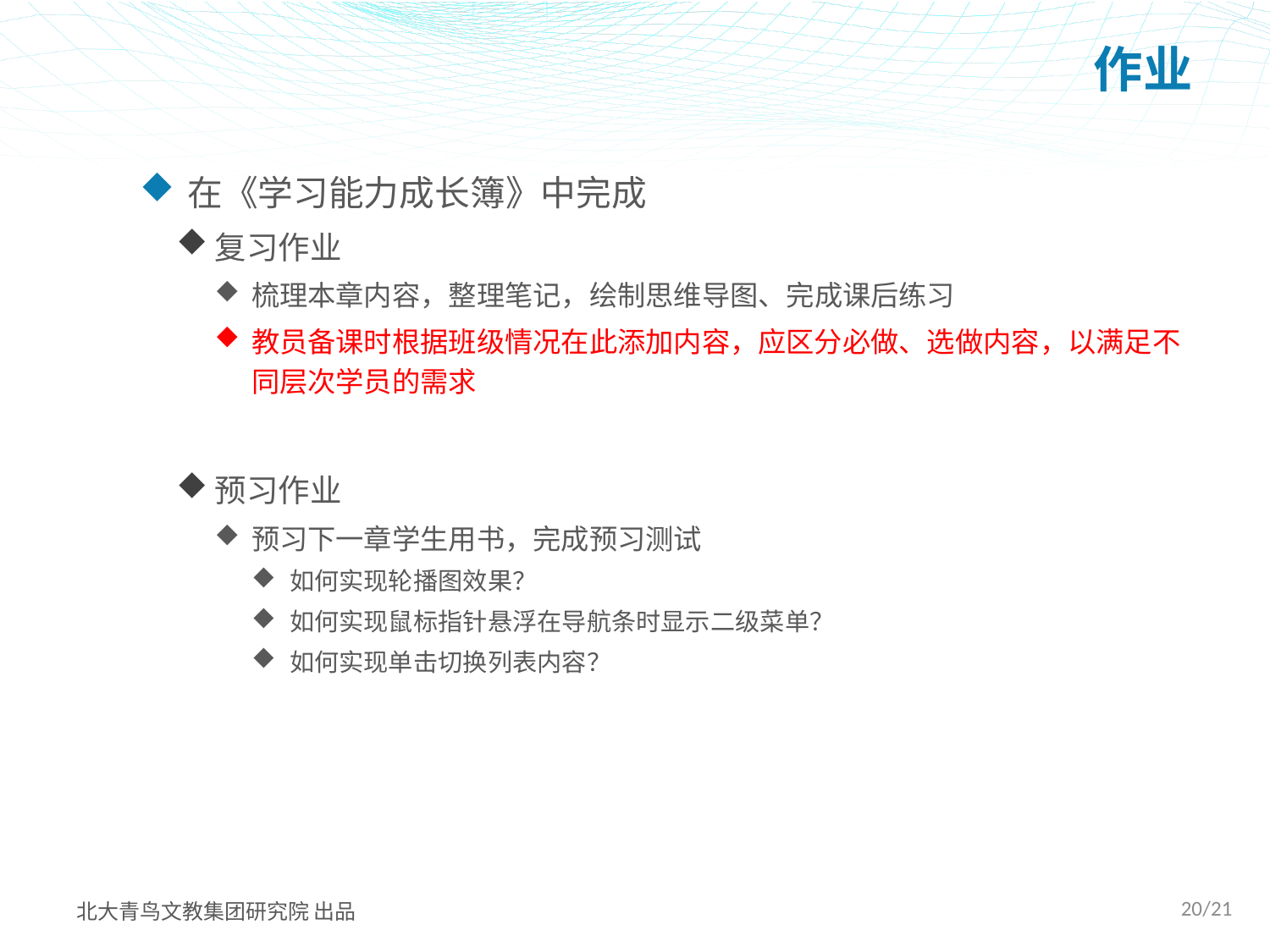

# 作业
在《学习能力成长簿》中完成
复习作业
梳理本章内容，整理笔记，绘制思维导图、完成课后练习
教员备课时根据班级情况在此添加内容，应区分必做、选做内容，以满足不同层次学员的需求

预习作业
预习下一章学生用书，完成预习测试
如何实现轮播图效果？
如何实现鼠标指针悬浮在导航条时显示二级菜单？
如何实现单击切换列表内容？

20/21